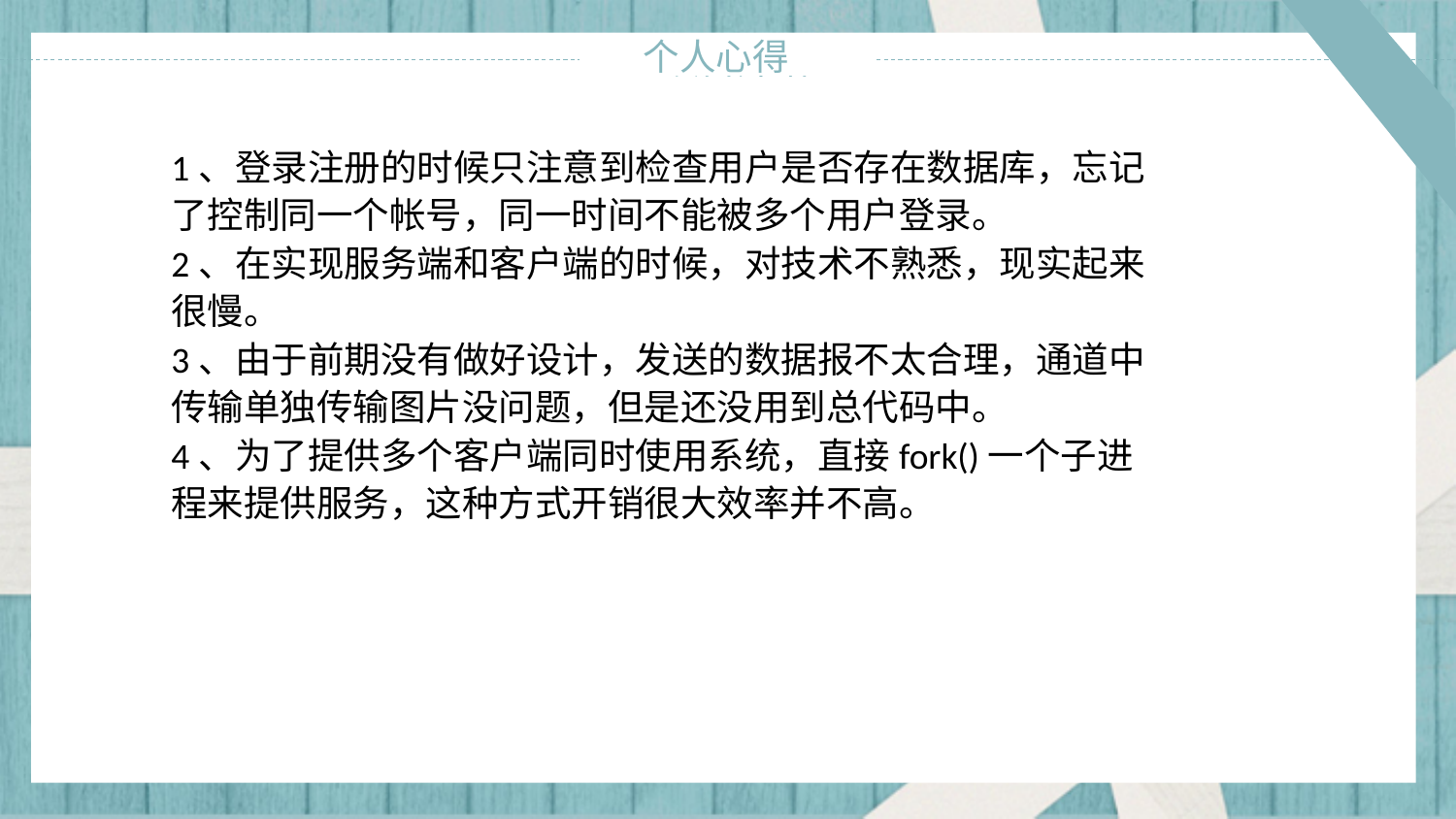

个人心得
1、登录注册的时候只注意到检查用户是否存在数据库，忘记了控制同一个帐号，同一时间不能被多个用户登录。
2、在实现服务端和客户端的时候，对技术不熟悉，现实起来很慢。
3、由于前期没有做好设计，发送的数据报不太合理，通道中传输单独传输图片没问题，但是还没用到总代码中。
4、为了提供多个客户端同时使用系统，直接fork()一个子进程来提供服务，这种方式开销很大效率并不高。